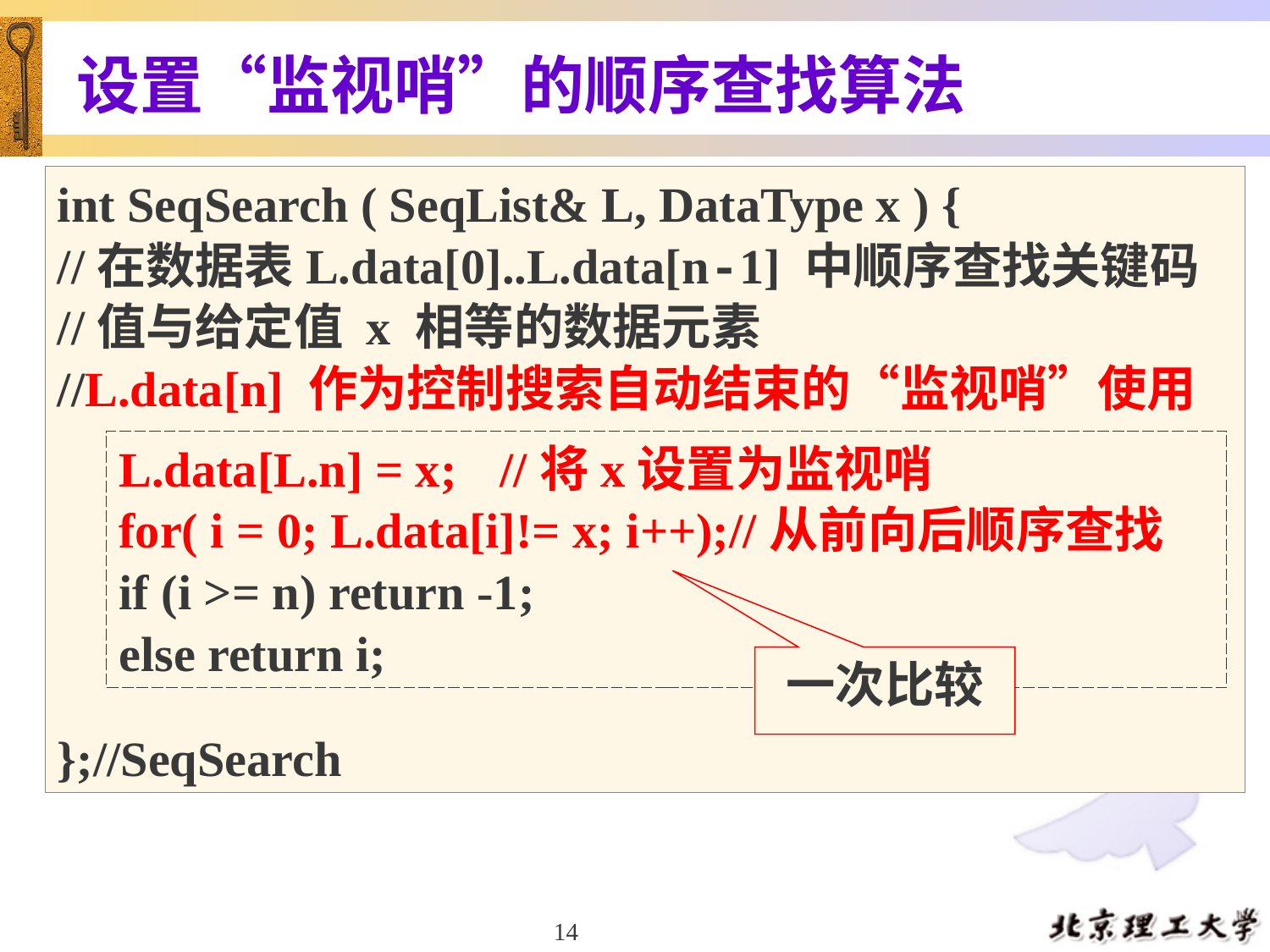

# 设置“监视哨”的顺序查找算法
int SeqSearch ( SeqList& L, DataType x ) {
//在数据表L.data[0]..L.data[n-1] 中顺序查找关键码
//值与给定值 x 相等的数据元素
//L.data[n] 作为控制搜索自动结束的“监视哨”使用

};//SeqSearch
L.data[L.n] = x; 	//将x设置为监视哨
for( i = 0; L.data[i]!= x; i++);//从前向后顺序查找
if (i >= n) return -1;
else return i;
一次比较
14